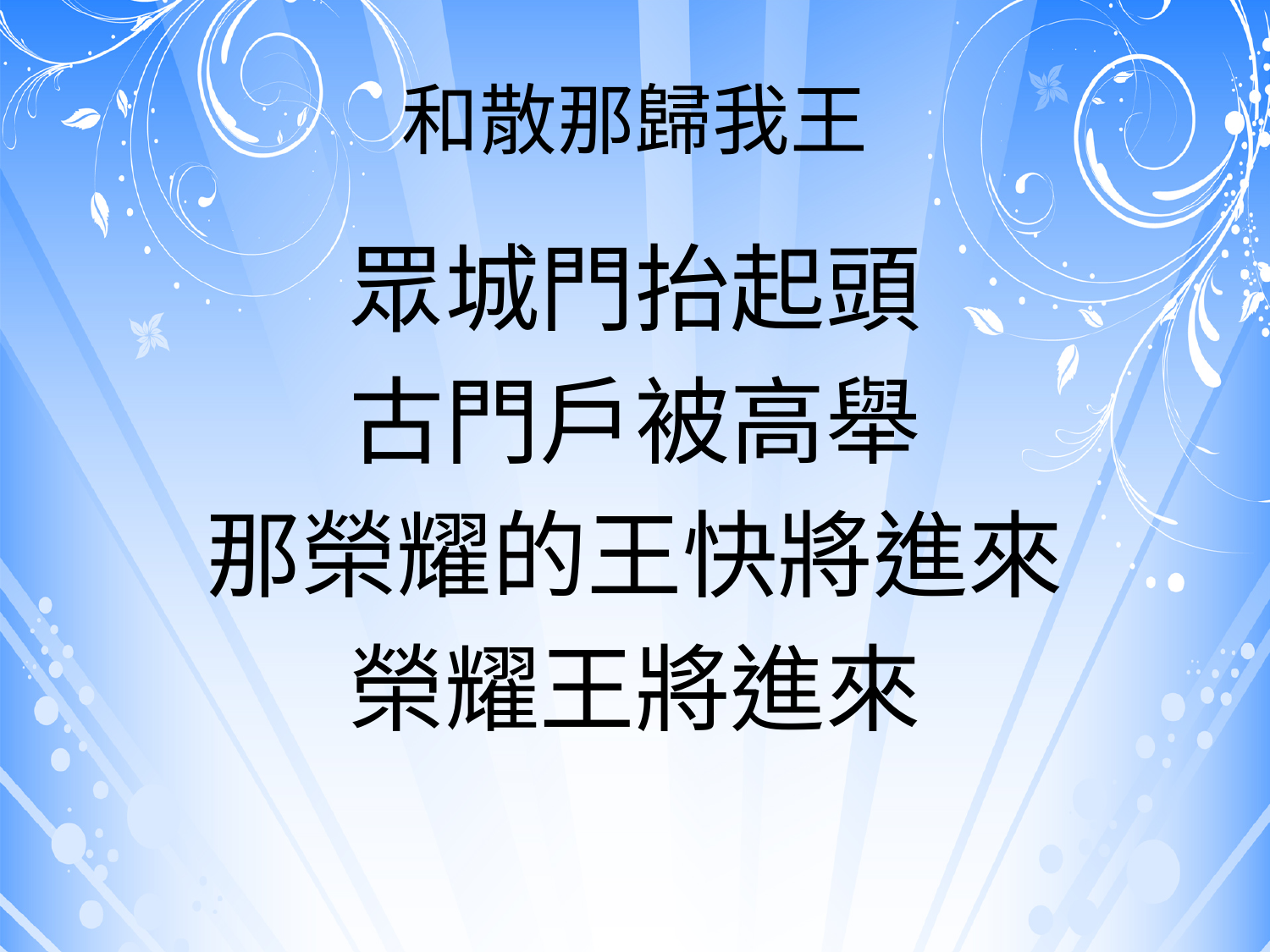

# 和散那歸我王
眾城門抬起頭
古門戶被高舉
那榮耀的王快將進來
榮耀王將進來